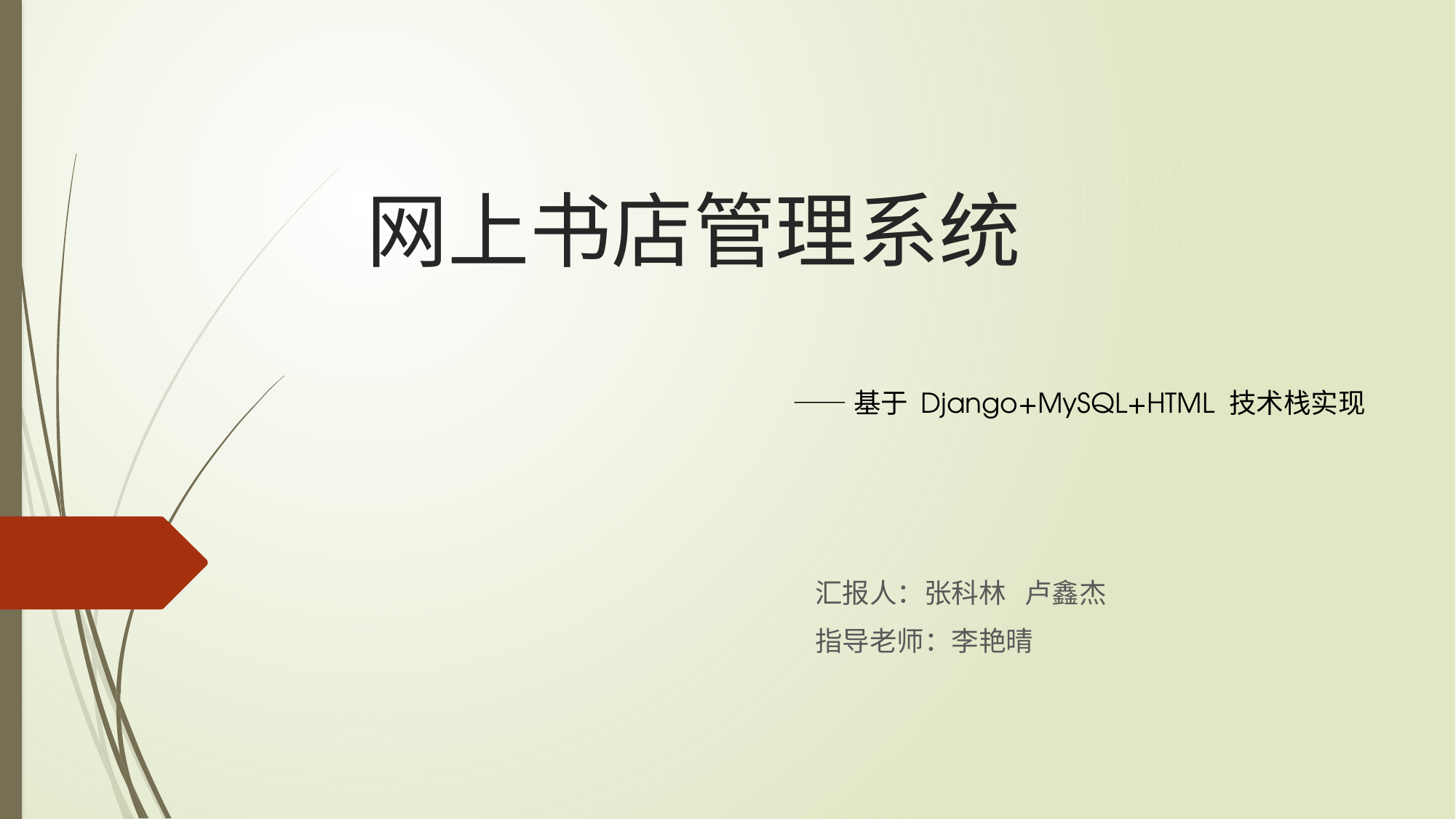

# 网上书店管理系统
——基于 Django+MySQL+HTML 技术栈实现
                                                                               汇报人：张科林   卢鑫杰
                                                                               指导老师：李艳晴